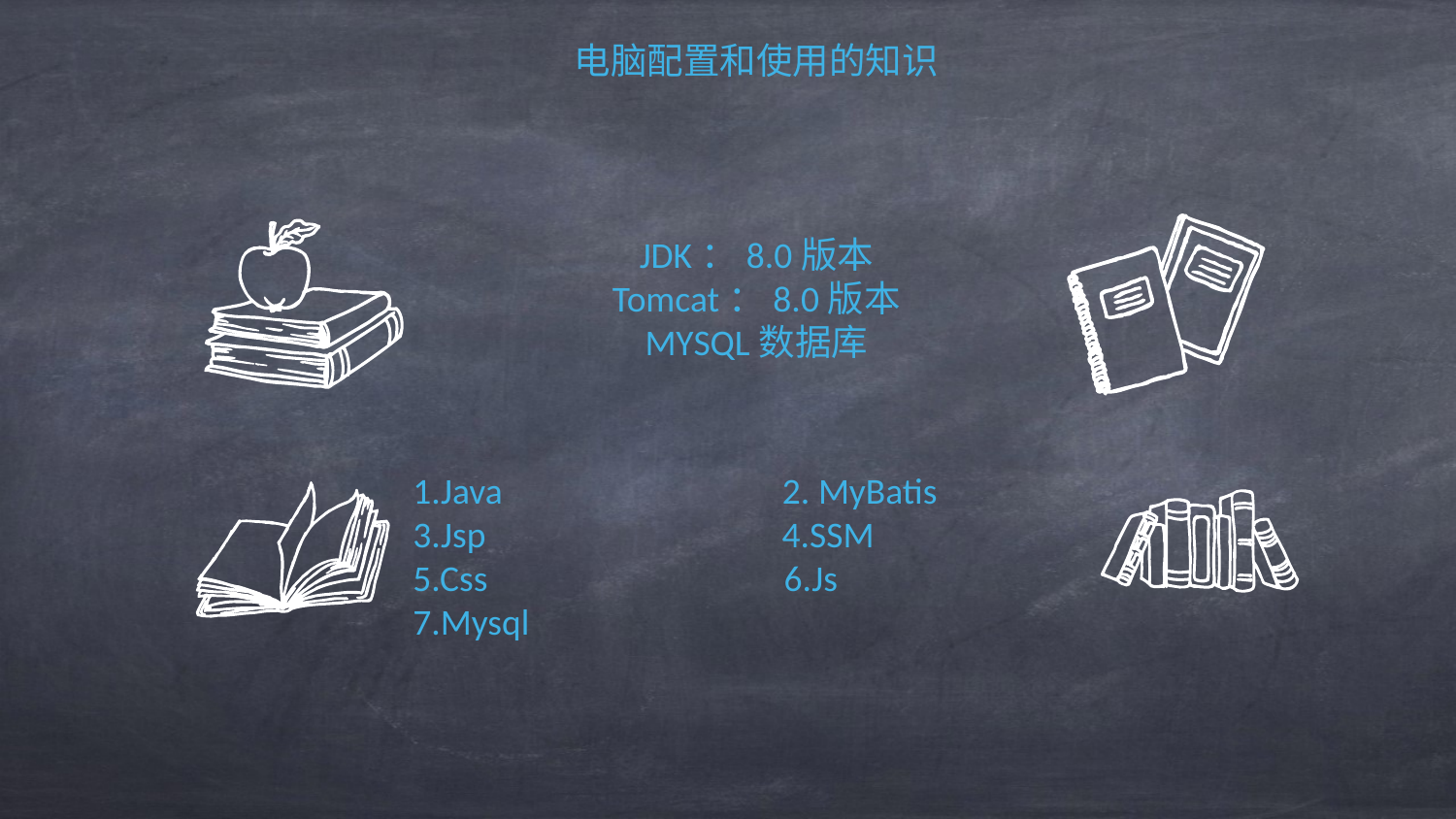

电脑配置和使用的知识

JDK：8.0版本
Tomcat：8.0版本
MYSQL数据库
1.Java                                  2. MyBatis
3.Jsp                                    4.SSM
5.Css                                    6.Js
7.Mysql